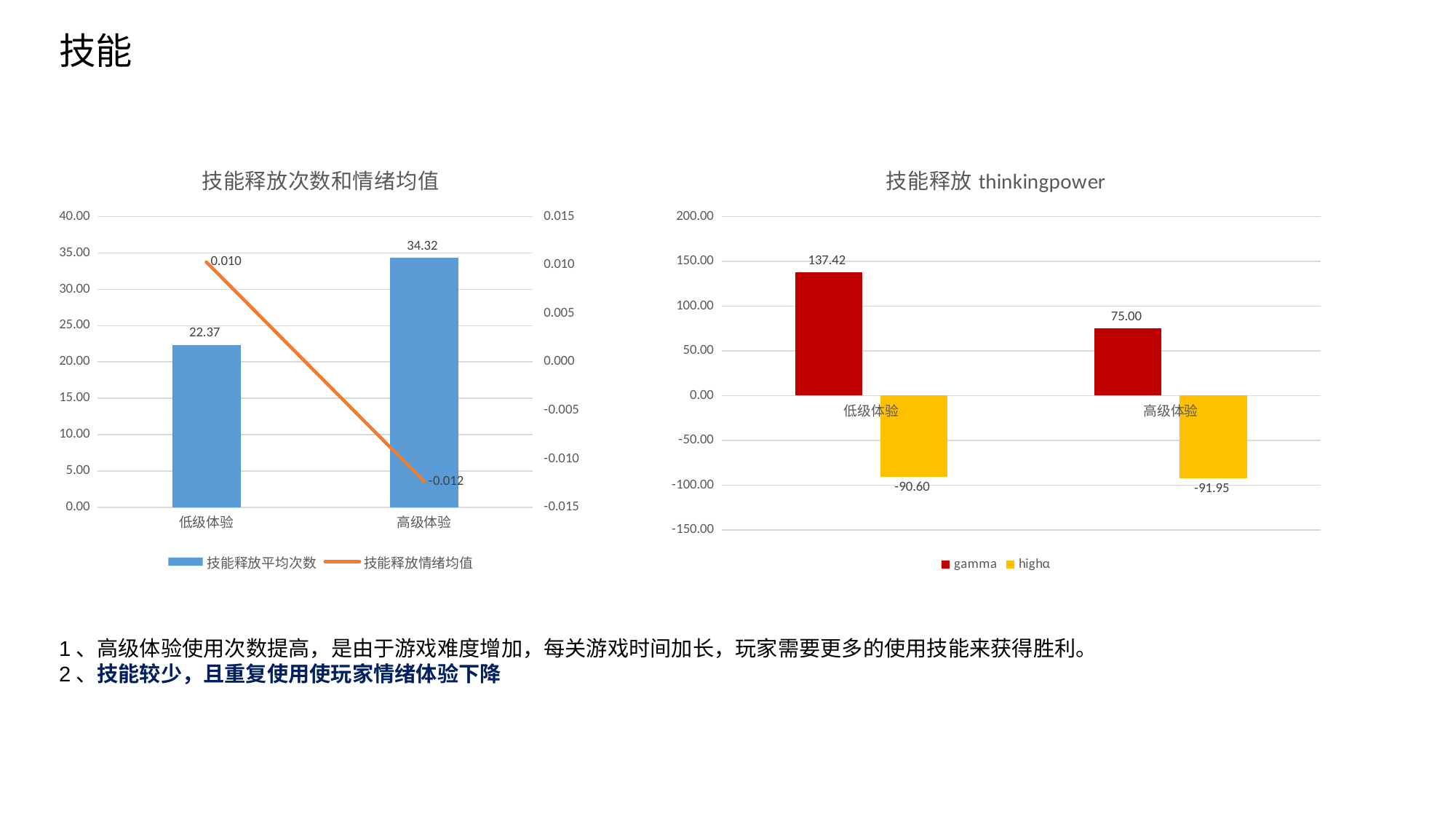

# 技能

### Chart: 技能释放次数和情绪均值

| Category |  |  |
|---|---|---|
| 低级体验 | 22.37037037037037 | 0.010303532000086164 |
| 高级体验 | 34.32142857142857 | -0.01231342873351651 |

### Chart: 技能释放thinkingpower

| Category | gamma | highα |
|---|---|---|
| 低级体验 | 137.4204560955224 | -90.59967430233621 |
| 高级体验 | 75.00000734516367 | -91.94621025101647 |
1、高级体验使用次数提高，是由于游戏难度增加，每关游戏时间加长，玩家需要更多的使用技能来获得胜利。
2、技能较少，且重复使用使玩家情绪体验下降